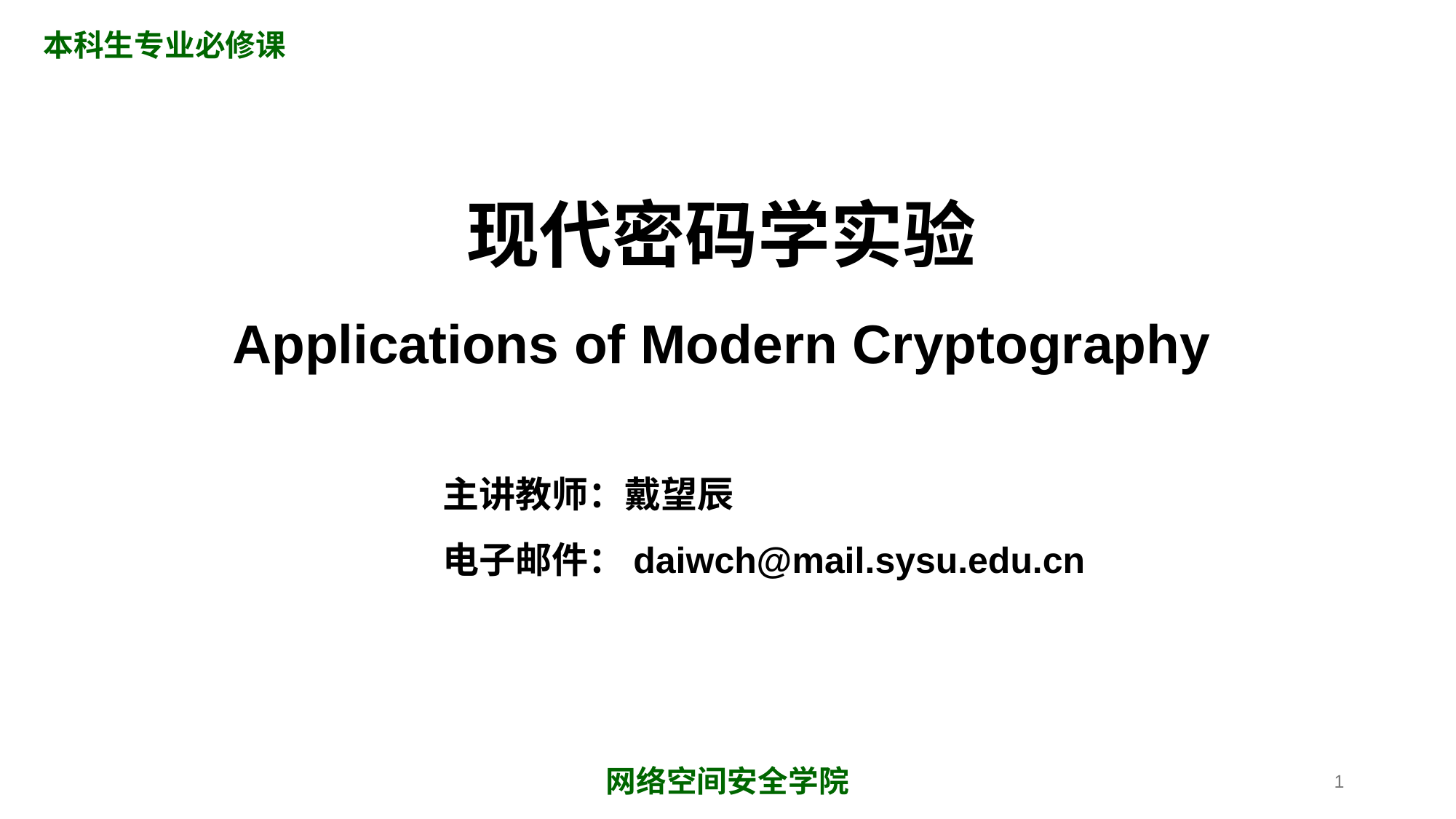

本科生专业必修课
现代密码学实验
Applications of Modern Cryptography
主讲教师：戴望辰
电子邮件：daiwch@mail.sysu.edu.cn
网络空间安全学院
1